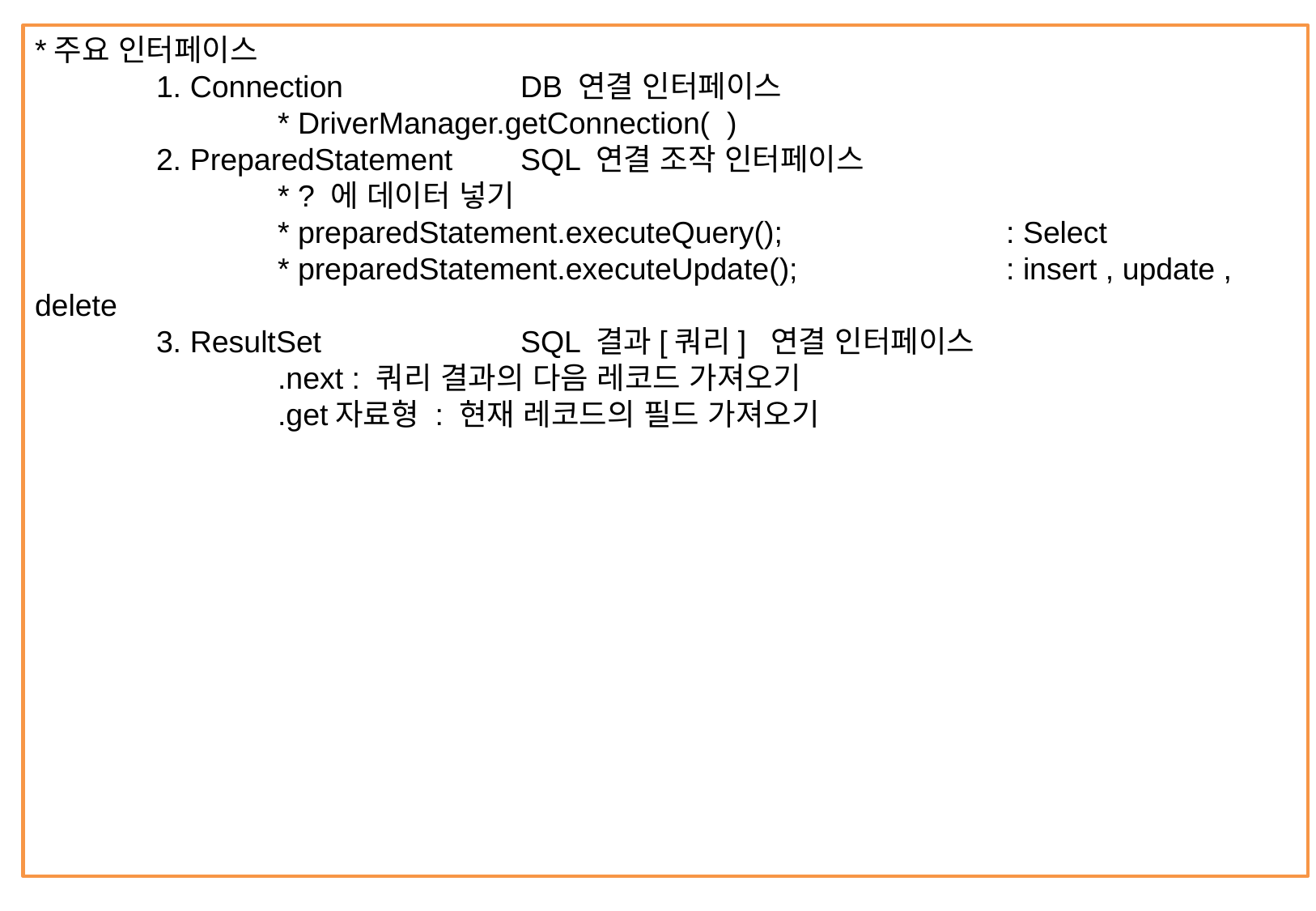

*주요 인터페이스
 	1. Connection		DB 연결 인터페이스
		* DriverManager.getConnection(  )
	2. PreparedStatement	SQL 연결 조작 인터페이스
		* ? 에 데이터 넣기
		* preparedStatement.executeQuery(); 		: Select
		* preparedStatement.executeUpdate(); 		: insert , update , delete
	3. ResultSet		SQL 결과[쿼리]  연결 인터페이스
		.next : 쿼리 결과의 다음 레코드 가져오기
		.get자료형 : 현재 레코드의 필드 가져오기